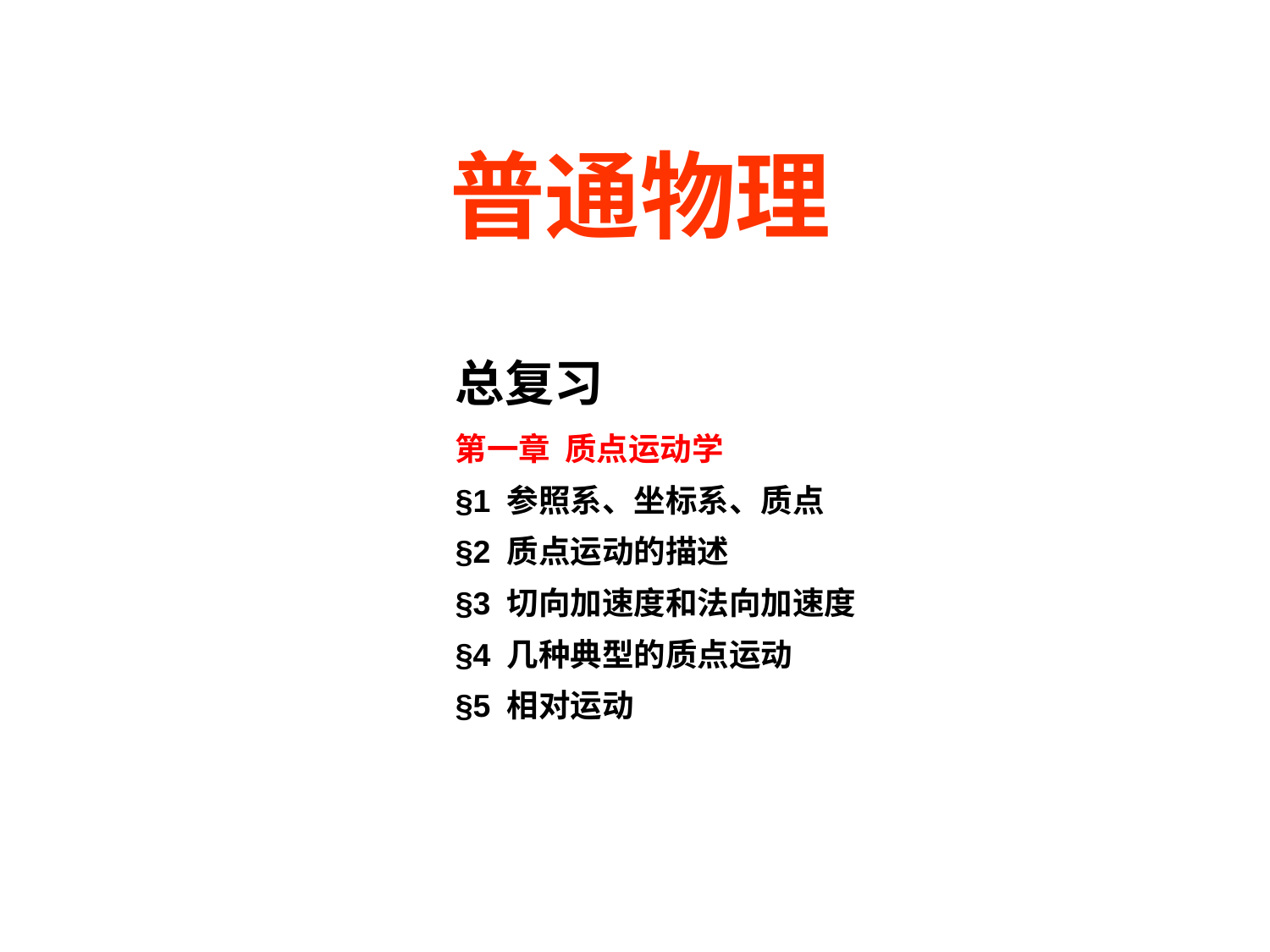

普通物理
总复习
第一章  质点运动学
§1 参照系、坐标系、质点
§2 质点运动的描述
§3 切向加速度和法向加速度
§4 几种典型的质点运动
§5 相对运动
1